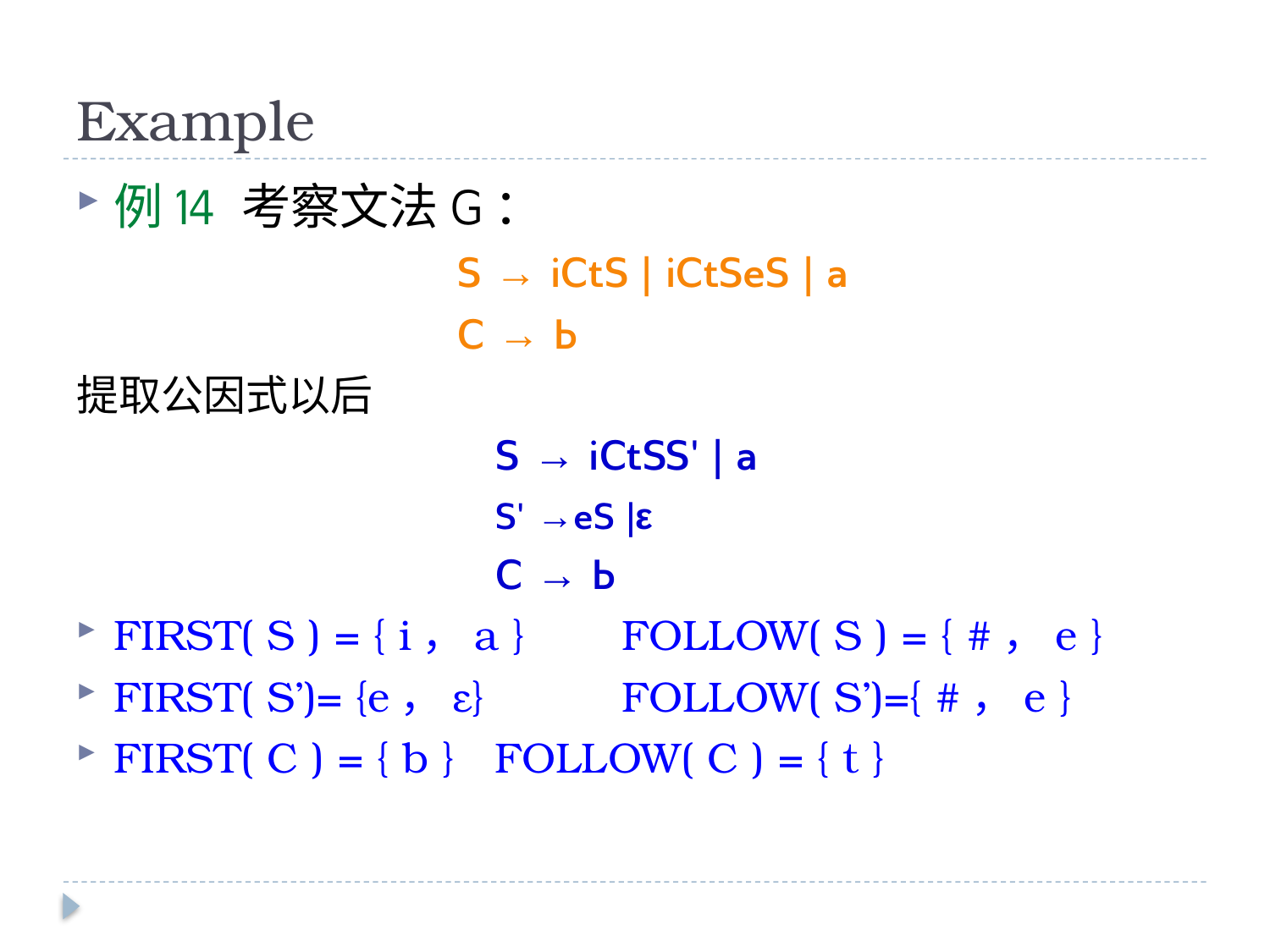

# Example
例14 考察文法G：
			S → iCtS | iCtSeS | a
			C → b
提取公因式以后
			S → iCtSS' | a
			S' →eS |ε
			C → b
FIRST( S ) = { i，a } 	FOLLOW( S ) = { #，e }
FIRST( S’)= {e，ε} 	FOLLOW( S’)={ #，e }
FIRST( C ) = { b } 	FOLLOW( C ) = { t }

66